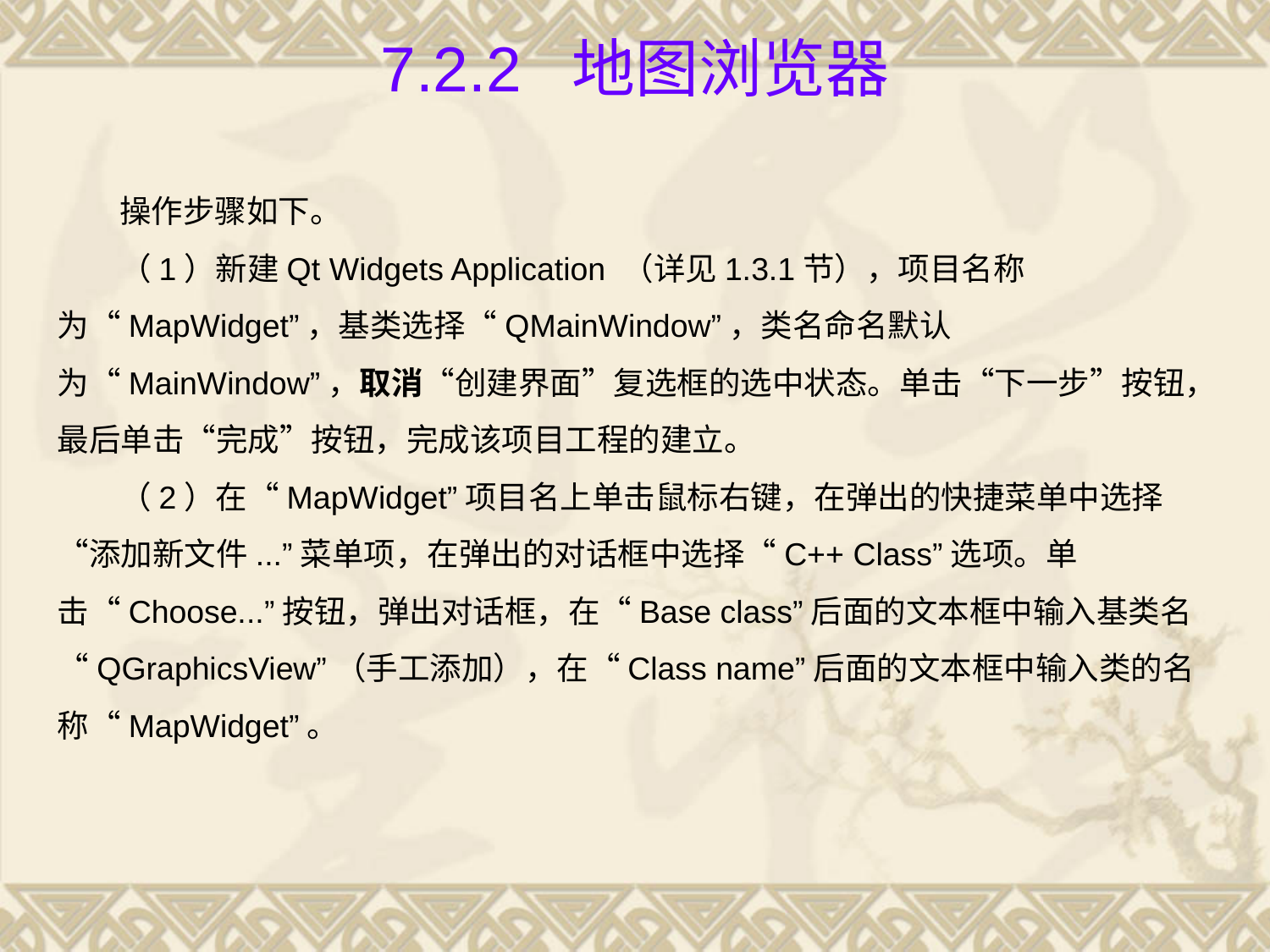

# 7.2.2  地图浏览器
操作步骤如下。
（1）新建Qt Widgets Application （详见1.3.1节），项目名称为“MapWidget”，基类选择“QMainWindow”，类名命名默认为“MainWindow”，取消“创建界面”复选框的选中状态。单击“下一步”按钮，最后单击“完成”按钮，完成该项目工程的建立。
（2）在“MapWidget”项目名上单击鼠标右键，在弹出的快捷菜单中选择“添加新文件...”菜单项，在弹出的对话框中选择“C++ Class”选项。单击“Choose...”按钮，弹出对话框，在“Base class”后面的文本框中输入基类名“QGraphicsView”（手工添加），在“Class name”后面的文本框中输入类的名称“MapWidget”。